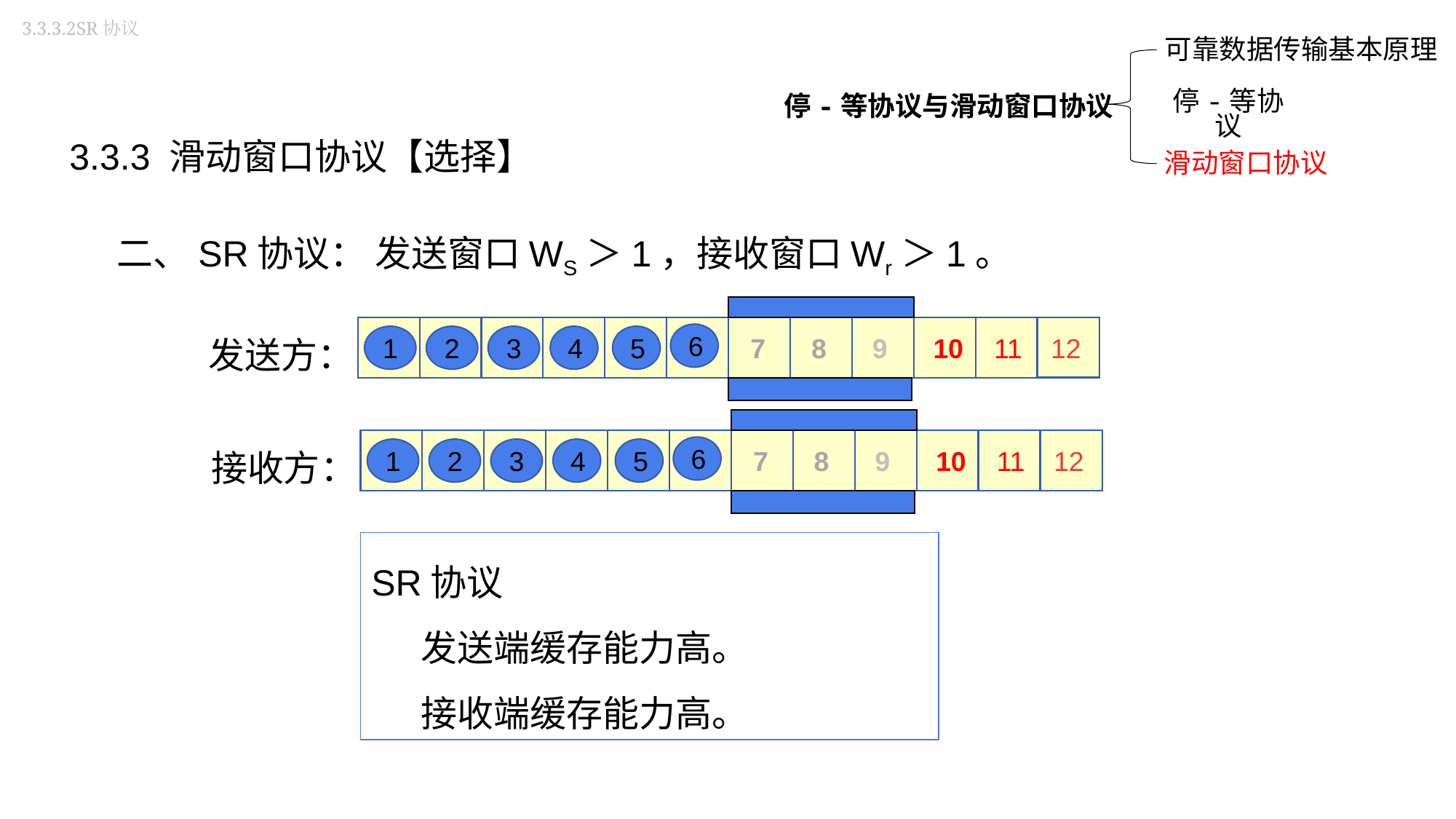

3.3.3.2SR协议
可靠数据传输基本原理

停-等协议与滑动窗口协议
停-等协议
滑动窗口协议
3.3.3 滑动窗口协议【选择】
二、SR协议： 发送窗口WS＞1，接收窗口Wr＞1。

发送方：

3

6
12
1
1      2       3      4      5      6      7      8      9      10    11
2
3
4
5

接收方：

3

6
12
1
1      2       3      4      5      6      7      8      9      10    11
2
3
4
5

SR协议
     发送端缓存能力高。
     接收端缓存能力高。